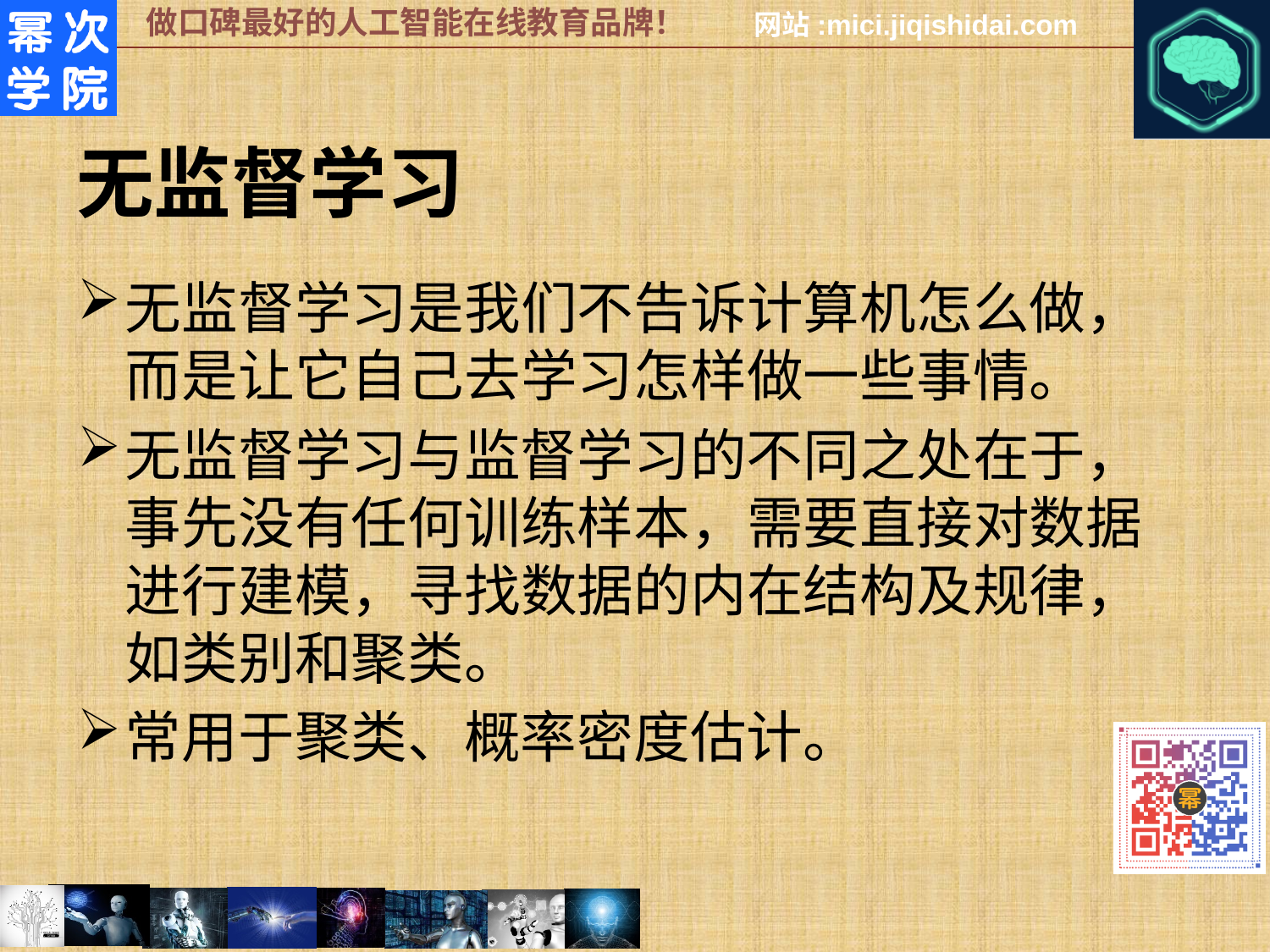

# 无监督学习
无监督学习是我们不告诉计算机怎么做，而是让它自己去学习怎样做一些事情。
无监督学习与监督学习的不同之处在于，事先没有任何训练样本，需要直接对数据进行建模，寻找数据的内在结构及规律，如类别和聚类。
常用于聚类、概率密度估计。